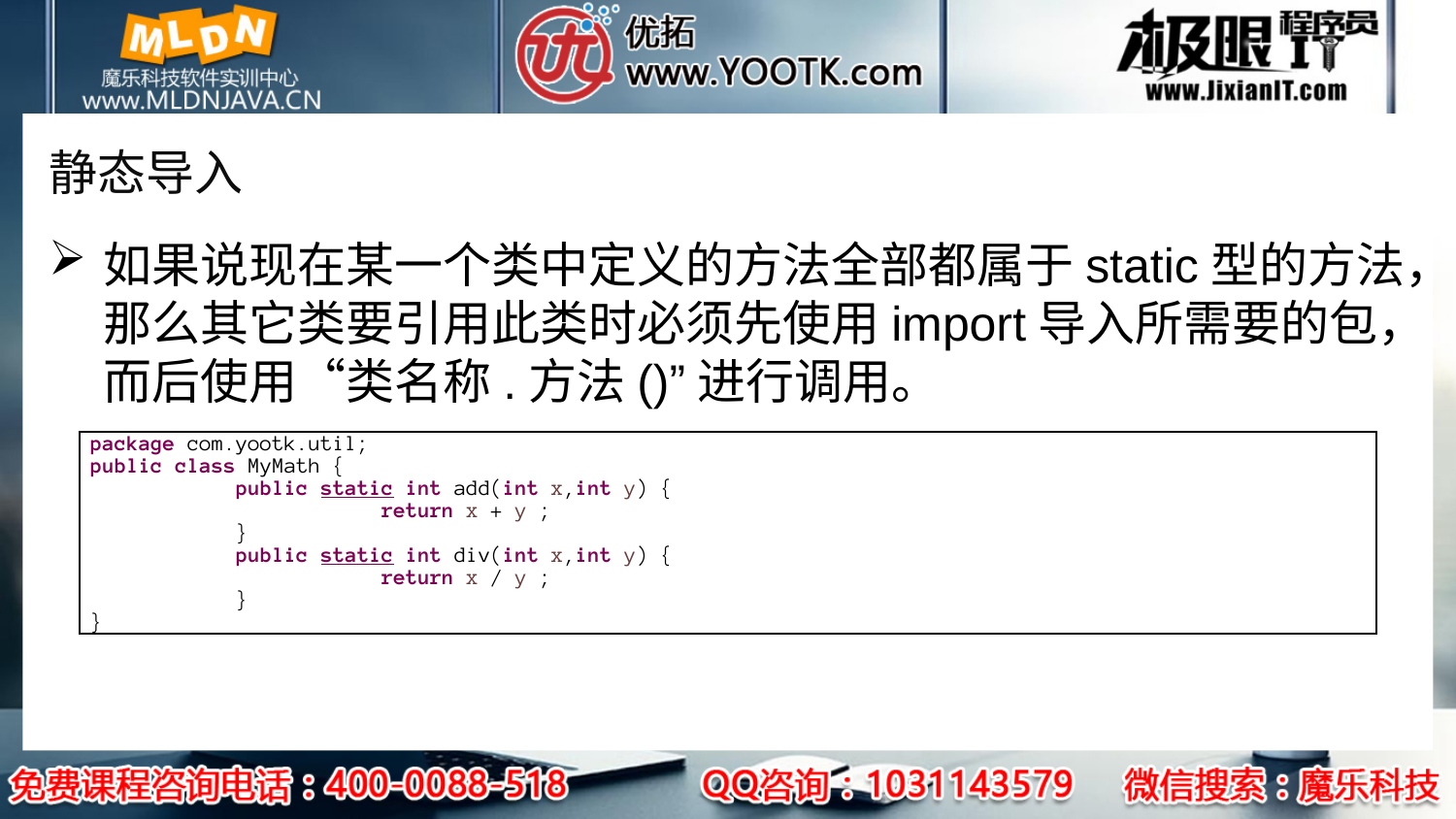

# 静态导入
如果说现在某一个类中定义的方法全部都属于static型的方法，那么其它类要引用此类时必须先使用import导入所需要的包，而后使用“类名称.方法()”进行调用。
| package com.yootk.util; public class MyMath { public static int add(int x,int y) { return x + y ; } public static int div(int x,int y) { return x / y ; } } |
| --- |